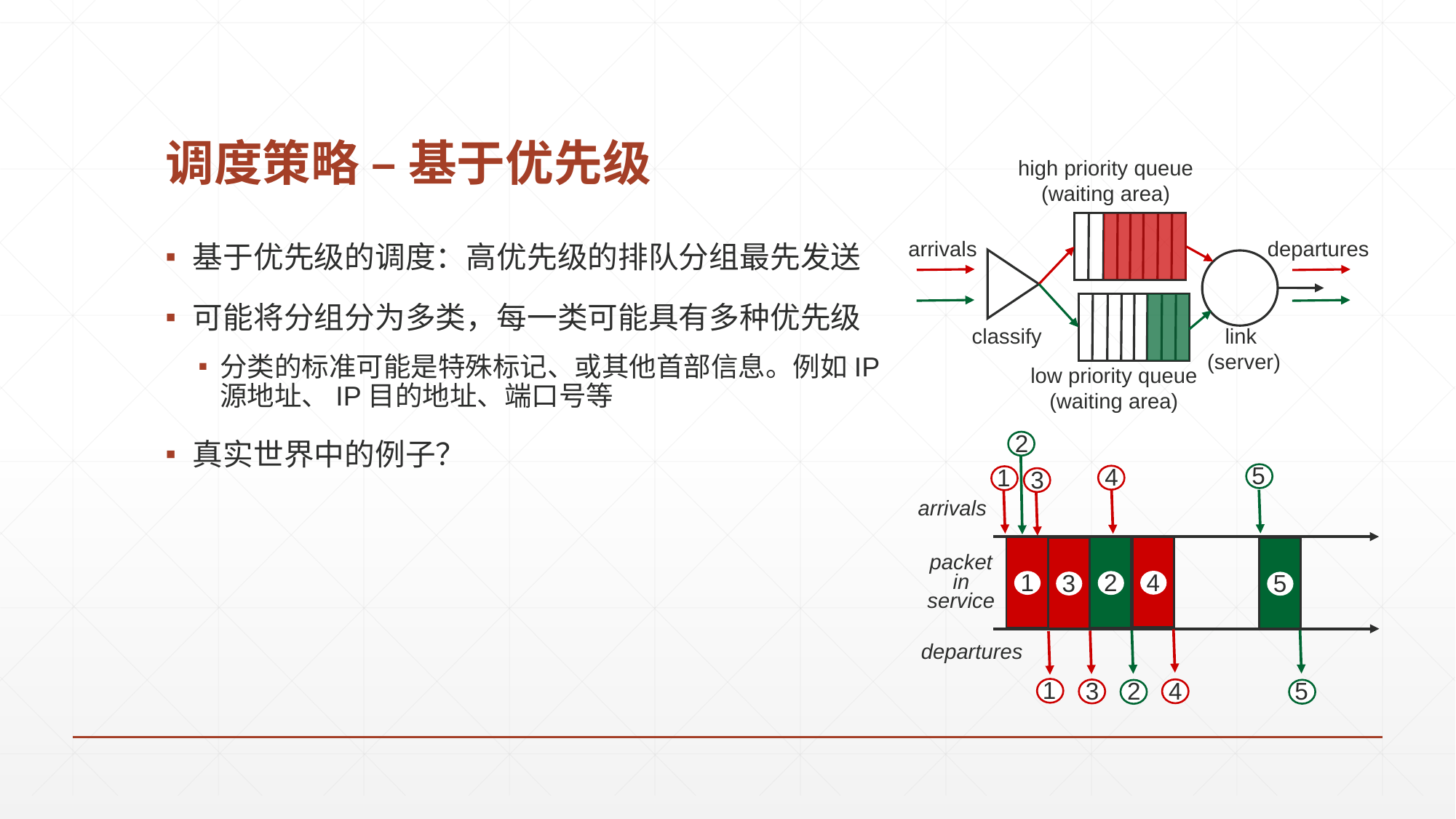

# 调度策略 – 基于优先级
high priority queue
(waiting area)

arrivals
departures
classify
link
 (server)
low priority queue
(waiting area)
基于优先级的调度：高优先级的排队分组最先发送
可能将分组分为多类，每一类可能具有多种优先级
分类的标准可能是特殊标记、或其他首部信息。例如IP源地址、IP目的地址、端口号等
真实世界中的例子？
2

5

4

1

3

arrivals

4

1

2

3

5

packet in service
4

5

2

3

1

departures